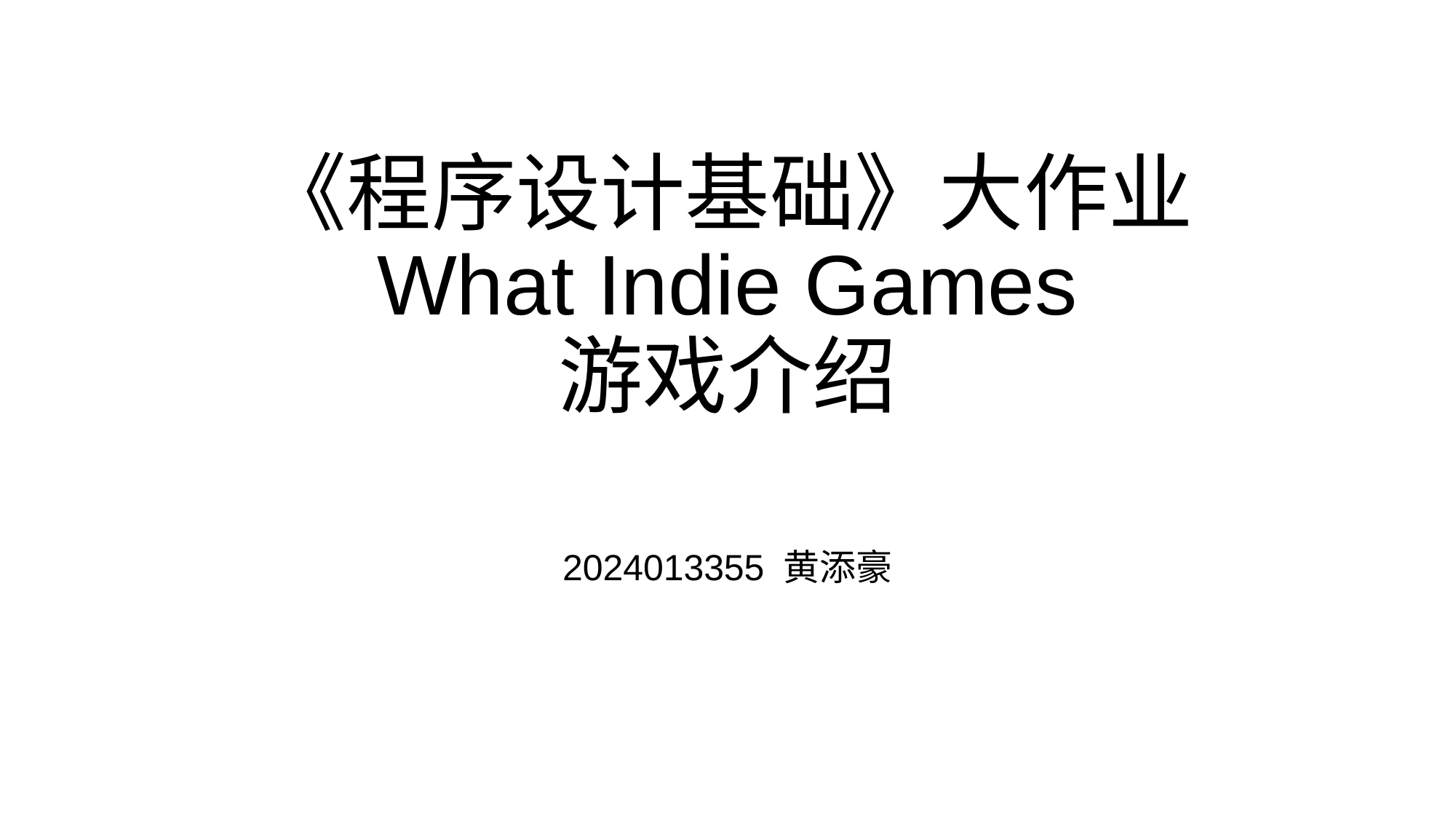

# 《程序设计基础》大作业 What Indie Games 游戏介绍

2024013355 黄添豪